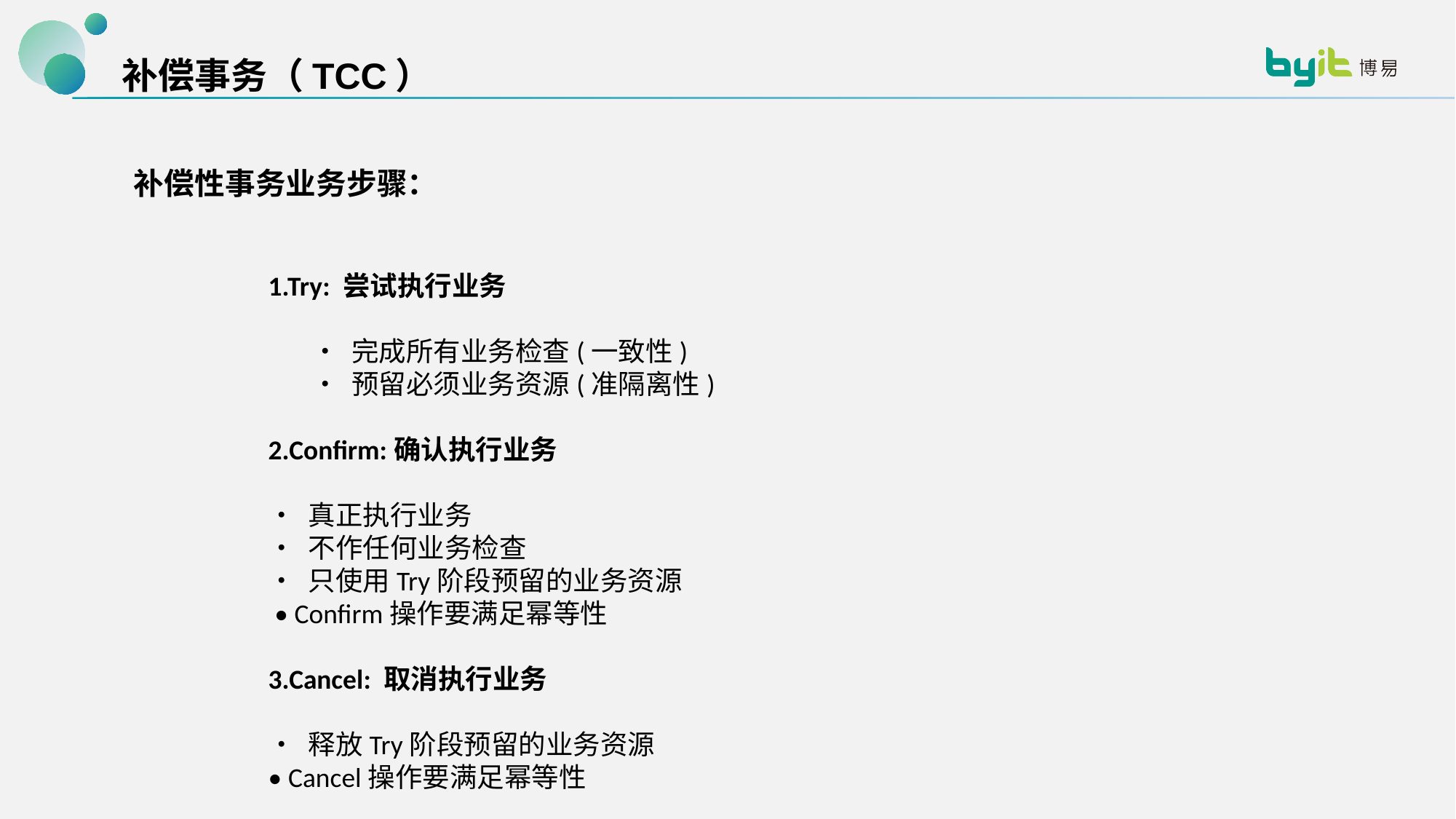

补偿事务（TCC）
补偿性事务业务步骤：
1.Try: 尝试执行业务

       • 完成所有业务检查(一致性)
       • 预留必须业务资源(准隔离性)

2.Confirm:确认执行业务

• 真正执行业务
• 不作任何业务检查
• 只使用Try阶段预留的业务资源
 • Confirm操作要满足幂等性

3.Cancel: 取消执行业务

• 释放Try阶段预留的业务资源
• Cancel操作要满足幂等性